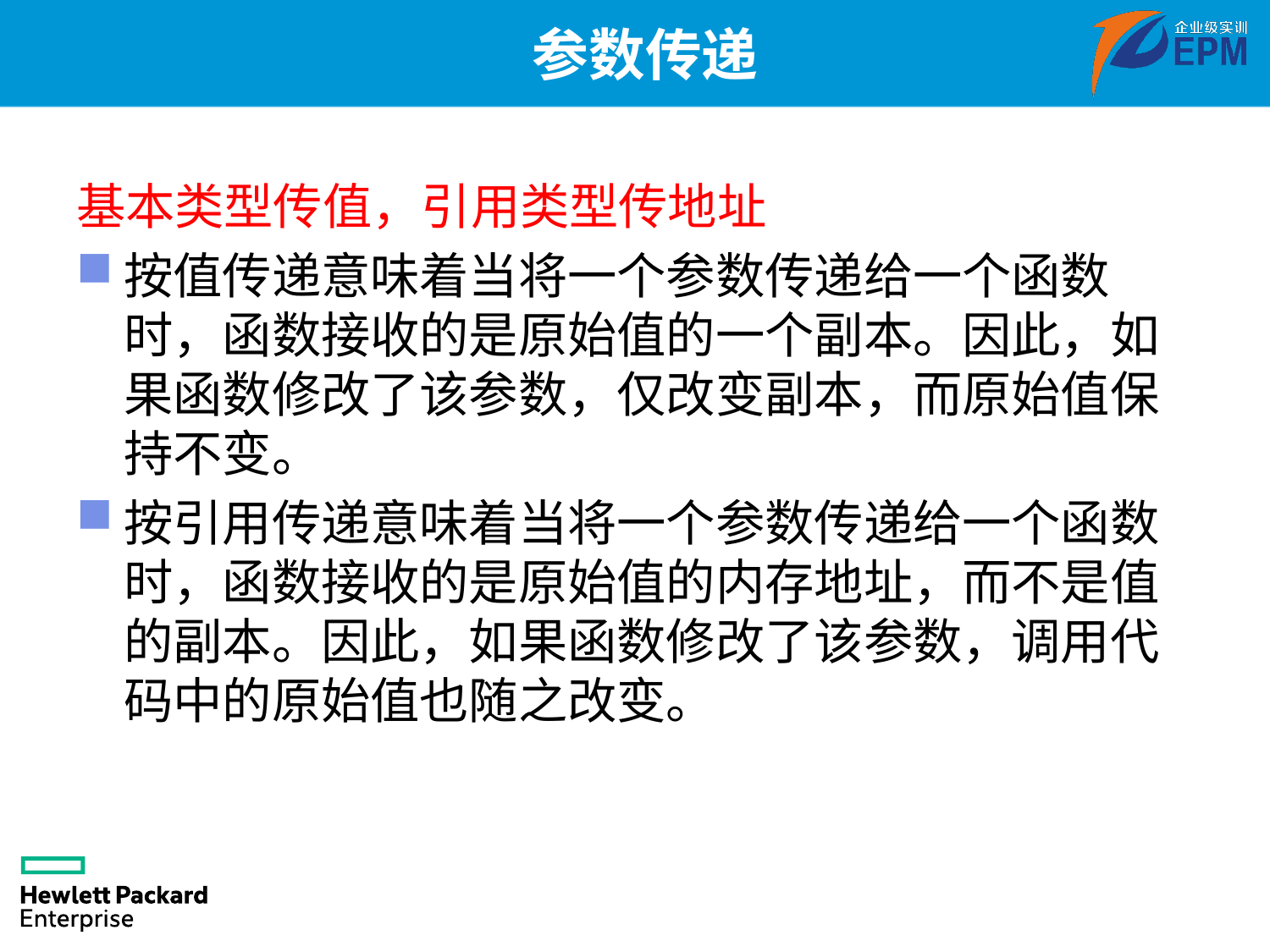

# 参数传递
基本类型传值，引用类型传地址
按值传递意味着当将一个参数传递给一个函数时，函数接收的是原始值的一个副本。因此，如果函数修改了该参数，仅改变副本，而原始值保持不变。
按引用传递意味着当将一个参数传递给一个函数时，函数接收的是原始值的内存地址，而不是值的副本。因此，如果函数修改了该参数，调用代码中的原始值也随之改变。